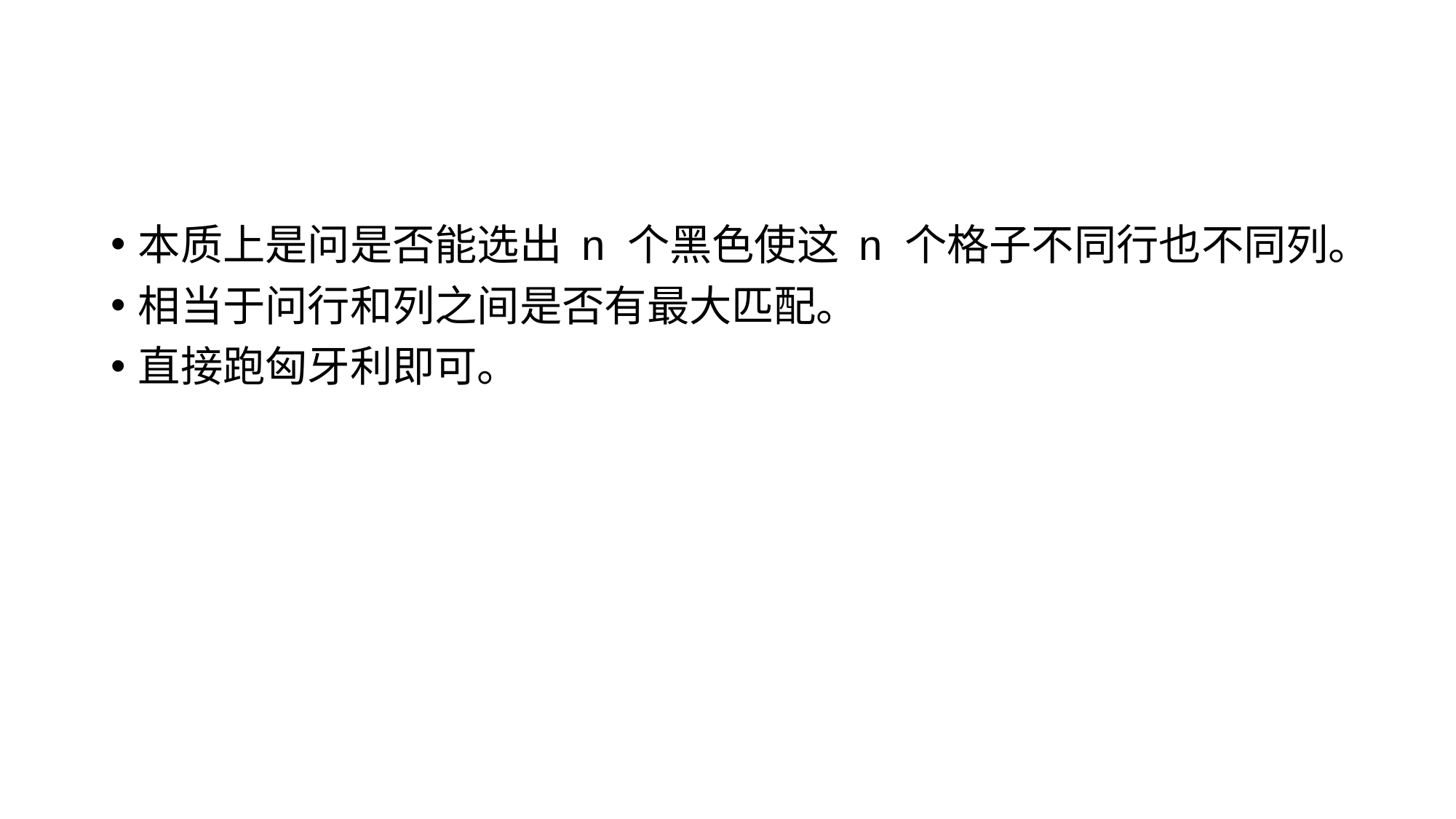

#
本质上是问是否能选出 n 个黑色使这 n 个格子不同行也不同列。
相当于问行和列之间是否有最大匹配。
直接跑匈牙利即可。